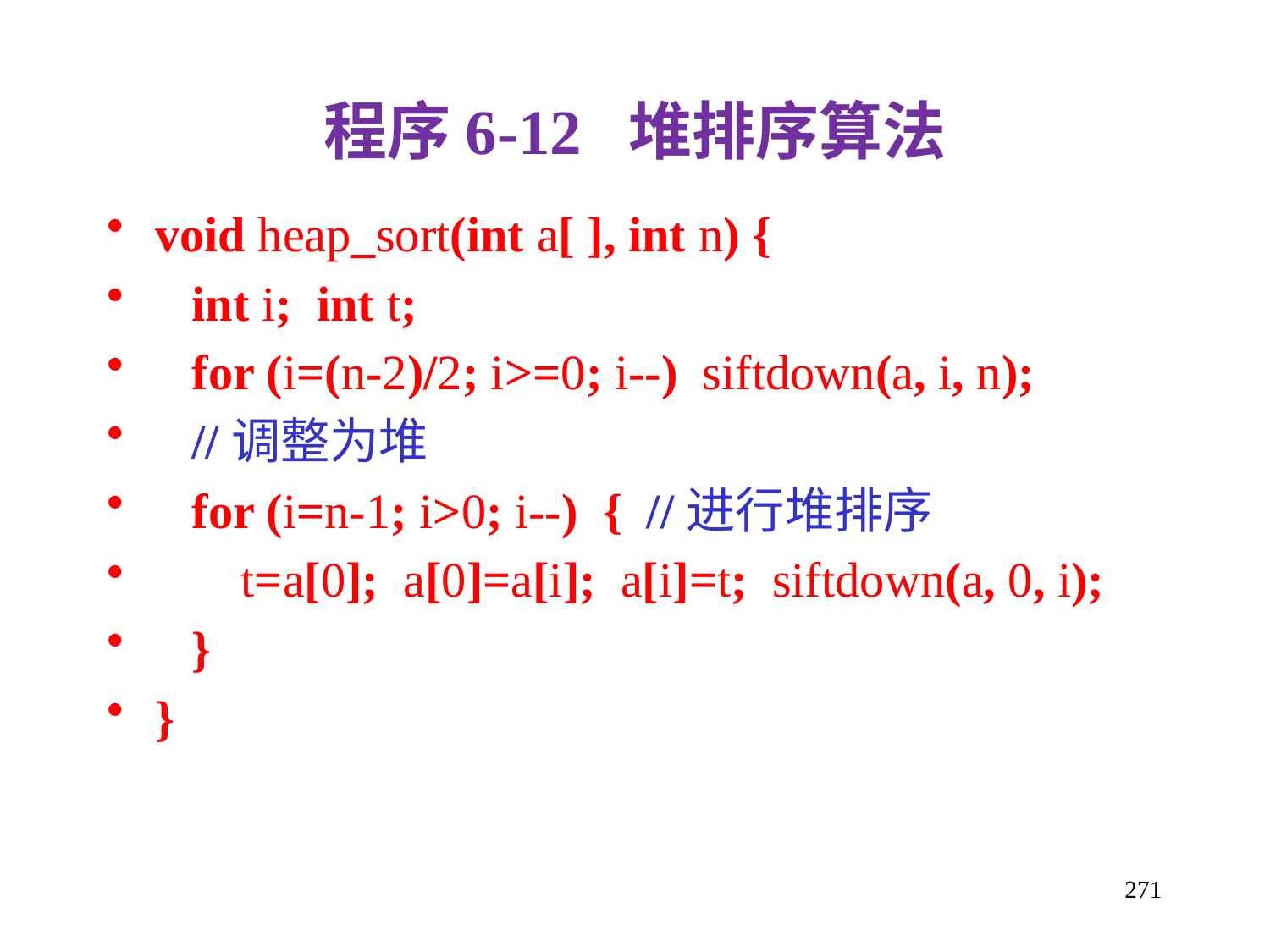

程序6-12  堆排序算法
void heap_sort(int a[ ], int n) {
   int i;  int t;
   for (i=(n-2)/2; i>=0; i--)  siftdown(a, i, n);
   //调整为堆
   for (i=n-1; i>0; i--)  {  //进行堆排序
       t=a[0];  a[0]=a[i];  a[i]=t;  siftdown(a, 0, i);
   }
}

271